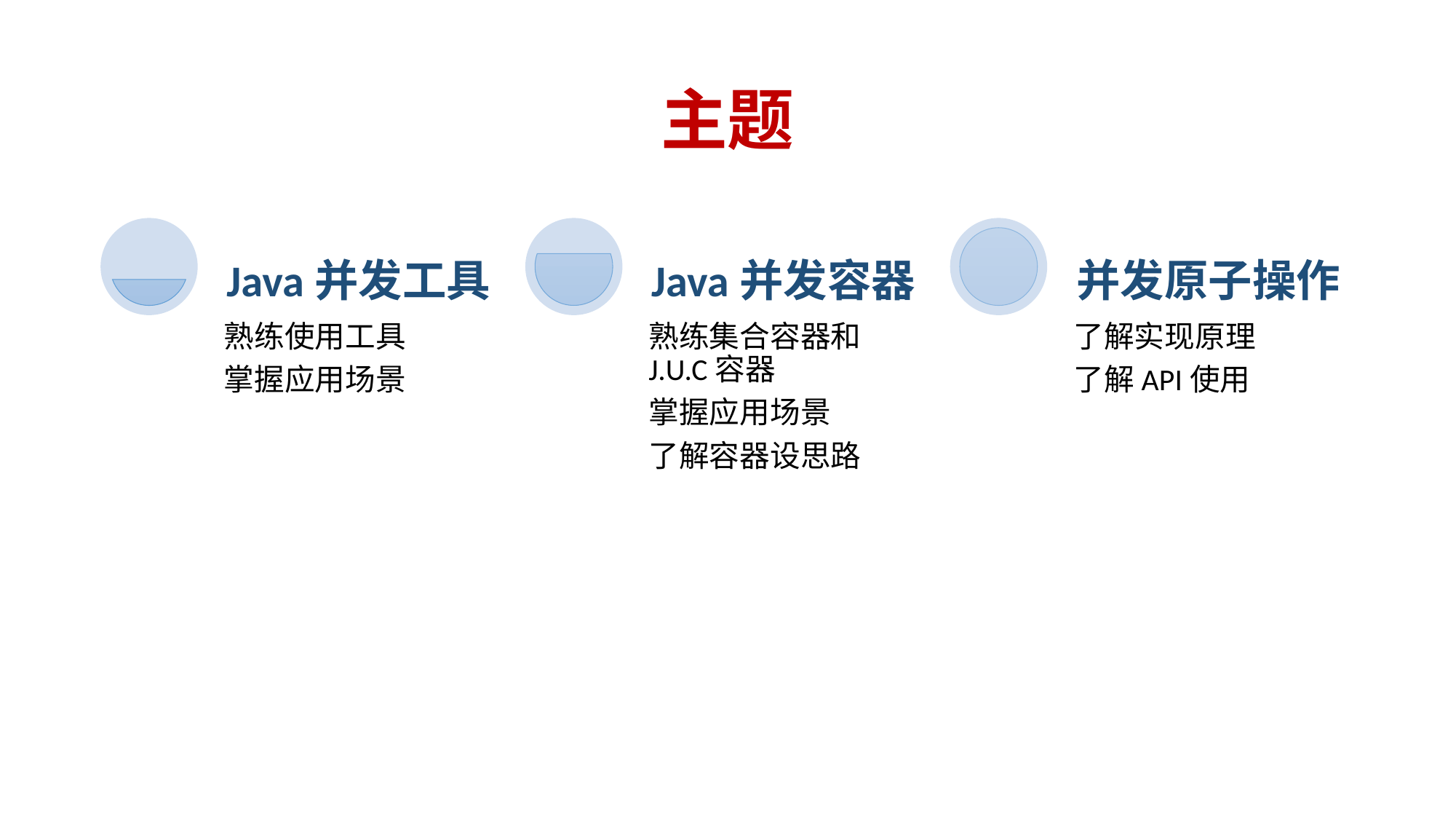

# 主题
熟练使用工具
掌握应用场景
Java并发工具
熟练集合容器和J.U.C容器
掌握应用场景
了解容器设思路
Java并发容器
了解实现原理
了解API使用
并发原子操作